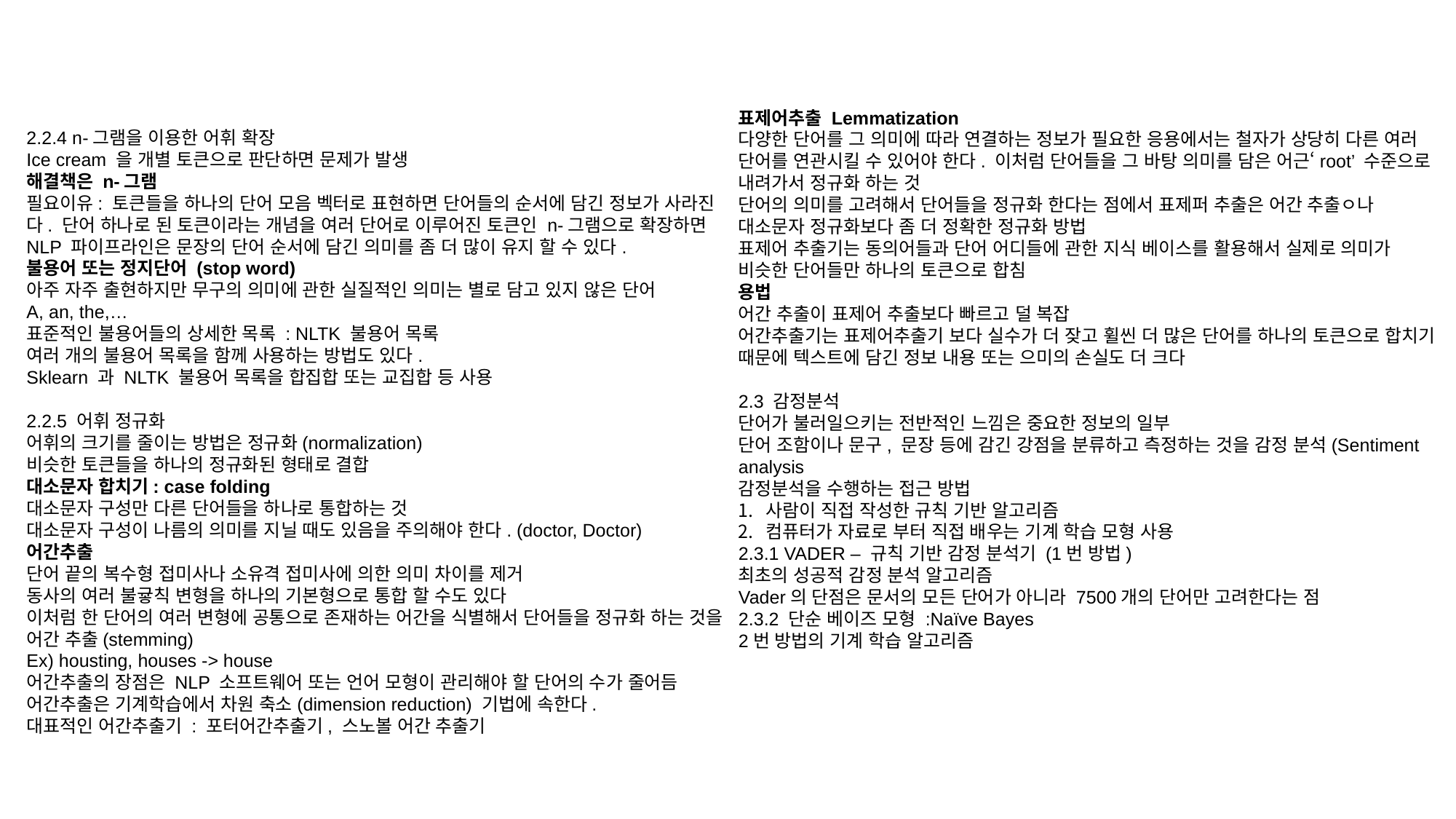

표제어추출 Lemmatization
다양한 단어를 그 의미에 따라 연결하는 정보가 필요한 응용에서는 철자가 상당히 다른 여러 단어를 연관시킬 수 있어야 한다. 이처럼 단어들을 그 바탕 의미를 담은 어근‘root’ 수준으로 내려가서 정규화 하는 것
단어의 의미를 고려해서 단어들을 정규화 한다는 점에서 표제퍼 추출은 어간 추출ㅇ나 대소문자 정규화보다 좀 더 정확한 정규화 방법
표제어 추출기는 동의어들과 단어 어디들에 관한 지식 베이스를 활용해서 실제로 의미가 비슷한 단어들만 하나의 토큰으로 합침
용법
어간 추출이 표제어 추출보다 빠르고 덜 복잡
어간추출기는 표제어추출기 보다 실수가 더 잦고 휠씬 더 많은 단어를 하나의 토큰으로 합치기 때문에 텍스트에 담긴 정보 내용 또는 으미의 손실도 더 크다

2.3 감정분석
단어가 불러일으키는 전반적인 느낌은 중요한 정보의 일부
단어 조함이나 문구, 문장 등에 감긴 강점을 분류하고 측정하는 것을 감정 분석(Sentiment analysis
감정분석을 수행하는 접근 방법
사람이 직접 작성한 규칙 기반 알고리즘
컴퓨터가 자료로 부터 직접 배우는 기계 학습 모형 사용
2.3.1 VADER – 규칙 기반 감정 분석기 (1번 방법)
최초의 성공적 감정 분석 알고리즘
Vader의 단점은 문서의 모든 단어가 아니라 7500개의 단어만 고려한다는 점
2.3.2 단순 베이즈 모형 :Naïve Bayes
2번 방법의 기계 학습 알고리즘

2.2.4 n-그램을 이용한 어휘 확장
Ice cream 을 개별 토큰으로 판단하면 문제가 발생
해결책은 n-그램
필요이유: 토큰들을 하나의 단어 모음 벡터로 표현하면 단어들의 순서에 담긴 정보가 사라진다. 단어 하나로 된 토큰이라는 개념을 여러 단어로 이루어진 토큰인 n-그램으로 확장하면 NLP 파이프라인은 문장의 단어 순서에 담긴 의미를 좀 더 많이 유지 할 수 있다.
불용어 또는 정지단어 (stop word)
아주 자주 출현하지만 무구의 의미에 관한 실질적인 의미는 별로 담고 있지 않은 단어
A, an, the,…
표준적인 불용어들의 상세한 목록 : NLTK 불용어 목록
여러 개의 불용어 목록을 함께 사용하는 방법도 있다.
Sklearn 과 NLTK 불용어 목록을 합집합 또는 교집합 등 사용

2.2.5 어휘 정규화
어휘의 크기를 줄이는 방법은 정규화(normalization)
비슷한 토큰들을 하나의 정규화된 형태로 결합
대소문자 합치기: case folding
대소문자 구성만 다른 단어들을 하나로 통합하는 것
대소문자 구성이 나름의 의미를 지닐 때도 있음을 주의해야 한다. (doctor, Doctor)
어간추출
단어 끝의 복수형 접미사나 소유격 접미사에 의한 의미 차이를 제거
동사의 여러 불귷칙 변형을 하나의 기본형으로 통합 할 수도 있다
이처럼 한 단어의 여러 변형에 공통으로 존재하는 어간을 식별해서 단어들을 정규화 하는 것을 어간 추출(stemming)
Ex) housting, houses -> house
어간추출의 장점은 NLP 소프트웨어 또는 언어 모형이 관리해야 할 단어의 수가 줄어듬
어간추출은 기계학습에서 차원 축소(dimension reduction) 기법에 속한다.
대표적인 어간추출기 : 포터어간추출기, 스노볼 어간 추출기